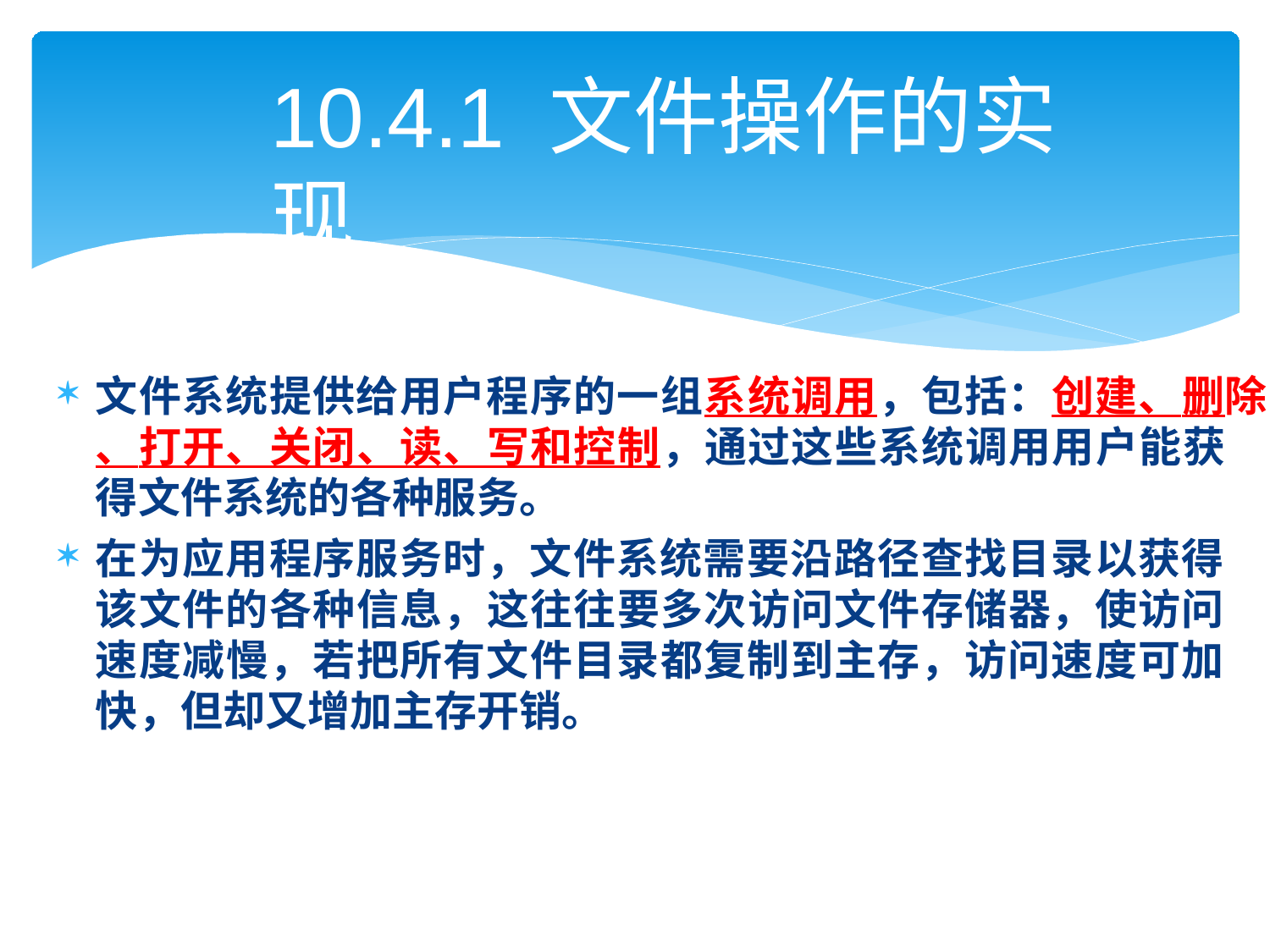

# 10.4.1 文件操作的实现

文件系统提供给用户程序的一组系统调用，包括：创建、删除 、打开、关闭、读、写和控制，通过这些系统调用用户能获 得文件系统的各种服务。
在为应用程序服务时，文件系统需要沿路径查找目录以获得 该文件的各种信息，这往往要多次访问文件存储器，使访问 速度减慢，若把所有文件目录都复制到主存，访问速度可加 快，但却又增加主存开销。